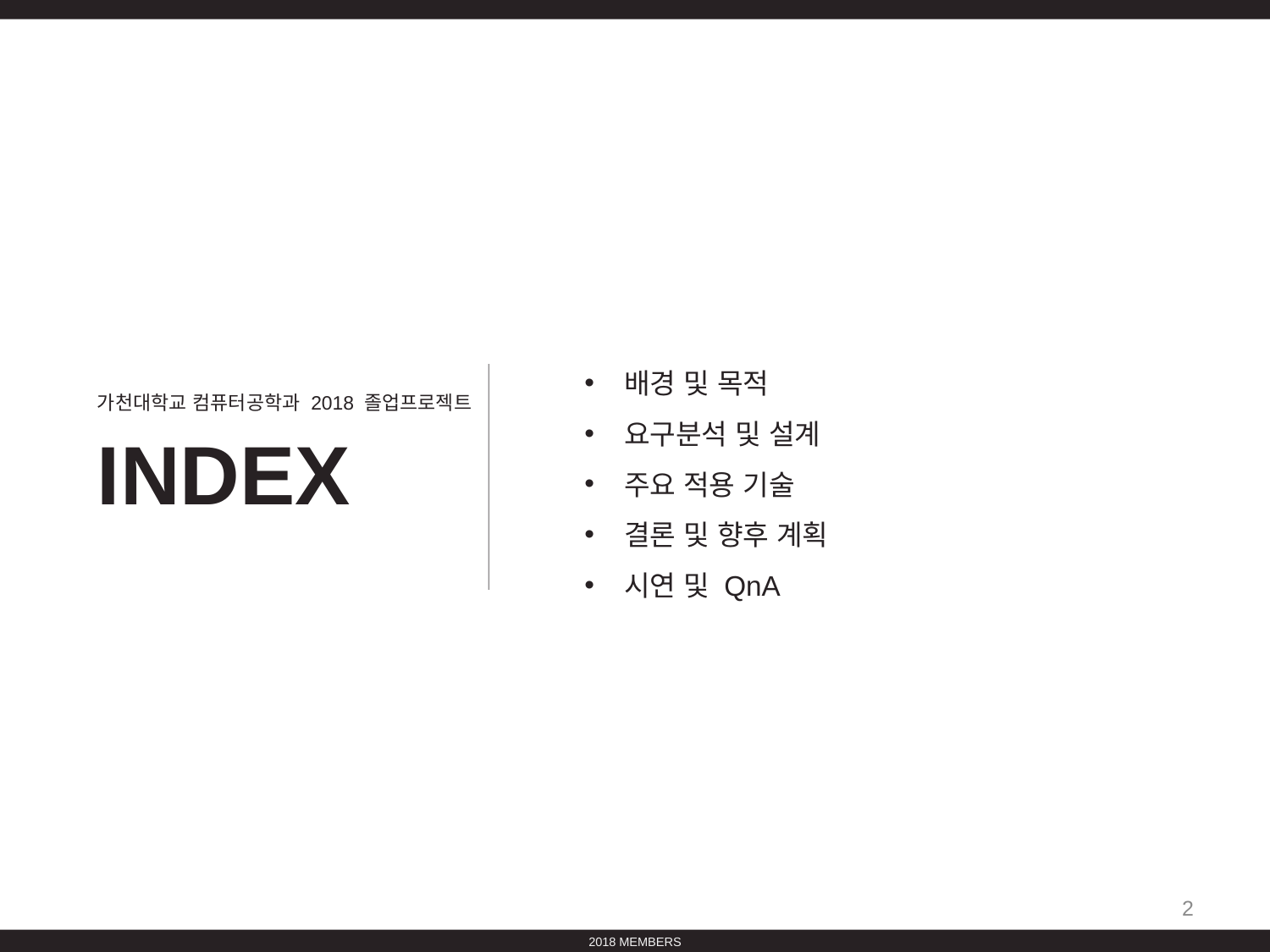

배경 및 목적
요구분석 및 설계
주요 적용 기술
결론 및 향후 계획
시연 및 QnA
가천대학교 컴퓨터공학과 2018 졸업프로젝트
INDEX
2
2018 MEMBERS